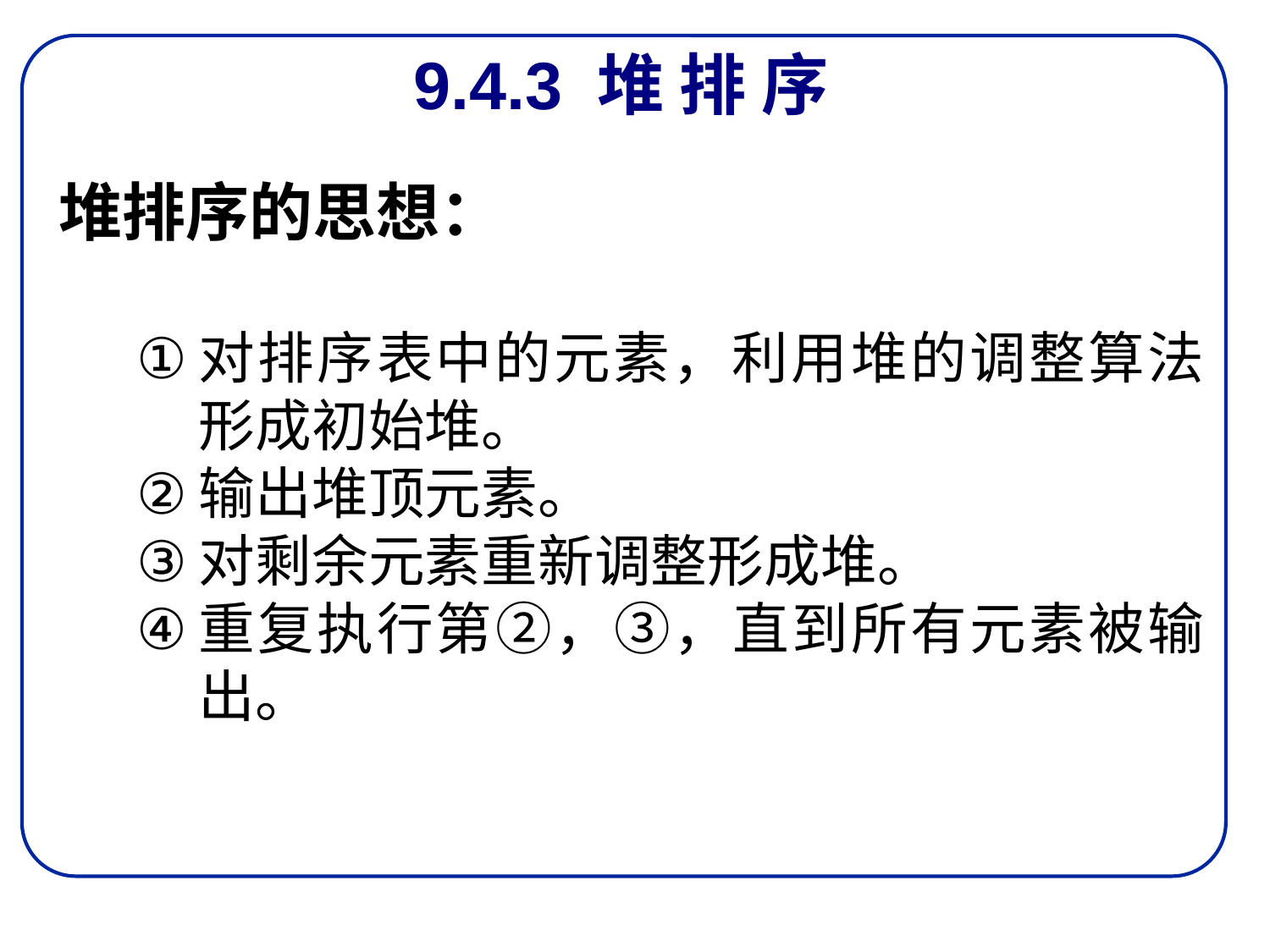

# 9.4.3 堆 排 序
堆排序的思想：
对排序表中的元素，利用堆的调整算法形成初始堆。
输出堆顶元素。
对剩余元素重新调整形成堆。
重复执行第②，③，直到所有元素被输出。